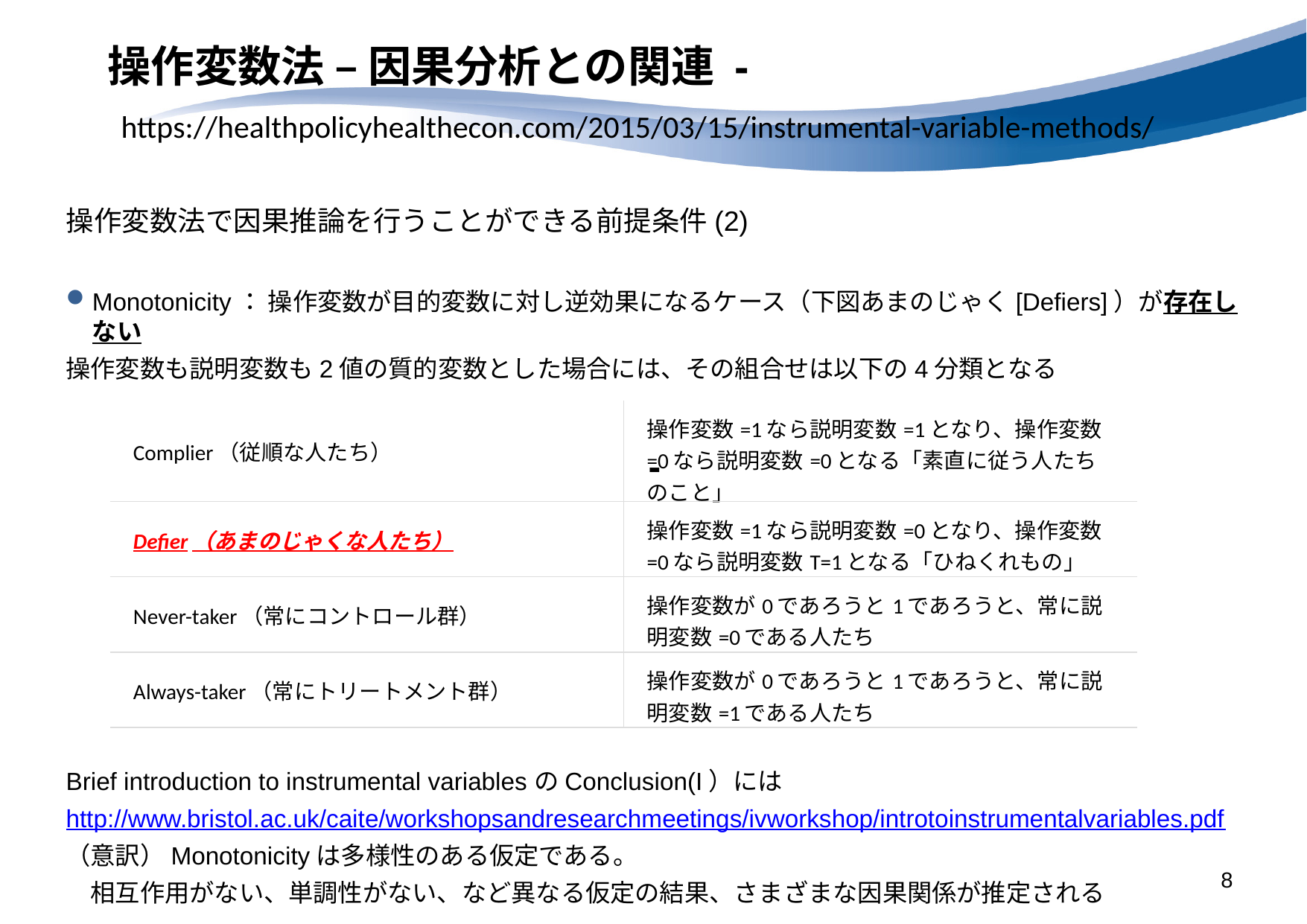

# 操作変数法 – 因果分析との関連 -
https://healthpolicyhealthecon.com/2015/03/15/instrumental-variable-methods/
操作変数法で因果推論を行うことができる前提条件(2)

Monotonicity： 操作変数が目的変数に対し逆効果になるケース（下図あまのじゃく[Defiers]）が存在しない
操作変数も説明変数も2値の質的変数とした場合には、その組合せは以下の4分類となる

Brief introduction to instrumental variablesのConclusion(I）には
http://www.bristol.ac.uk/caite/workshopsandresearchmeetings/ivworkshop/introtoinstrumentalvariables.pdf
（意訳）Monotonicityは多様性のある仮定である。
　相互作用がない、単調性がない、など異なる仮定の結果、さまざまな因果関係が推定される

| Complier（従順な人たち） | 操作変数=1なら説明変数=1となり、操作変数=0なら説明変数=0となる「素直に従う人たちのこと」 |
| --- | --- |
| Defier（あまのじゃくな人たち） | 操作変数=1なら説明変数=0となり、操作変数=0なら説明変数T=1となる「ひねくれもの」 |
| Never-taker（常にコントロール群） | 操作変数が0であろうと1であろうと、常に説明変数=0である人たち |
| Always-taker（常にトリートメント群） | 操作変数が0であろうと1であろうと、常に説明変数=1である人たち |
-
8